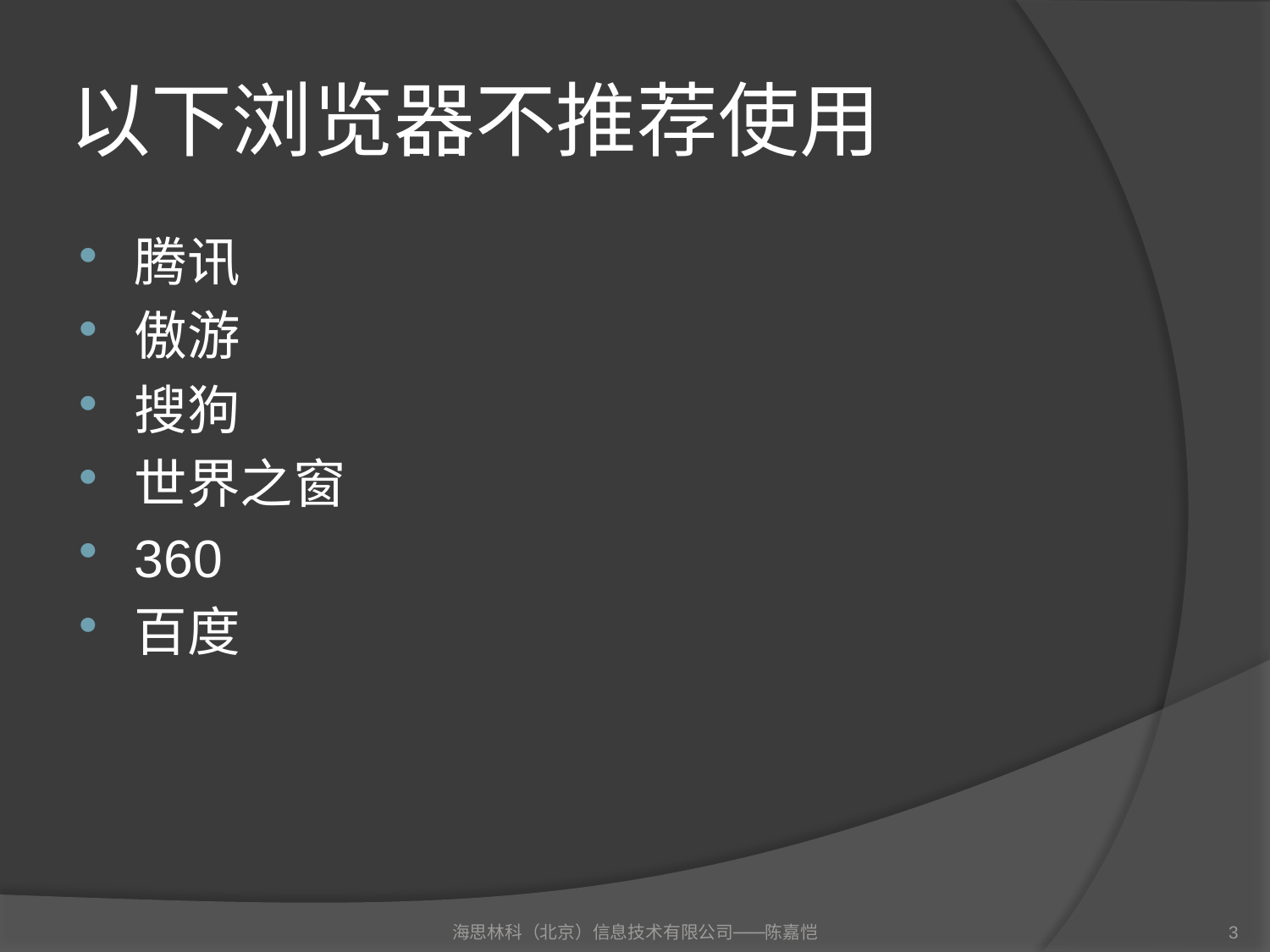

# 以下浏览器不推荐使用
腾讯
傲游
搜狗
世界之窗
360
百度
海思林科（北京）信息技术有限公司——陈嘉恺
3